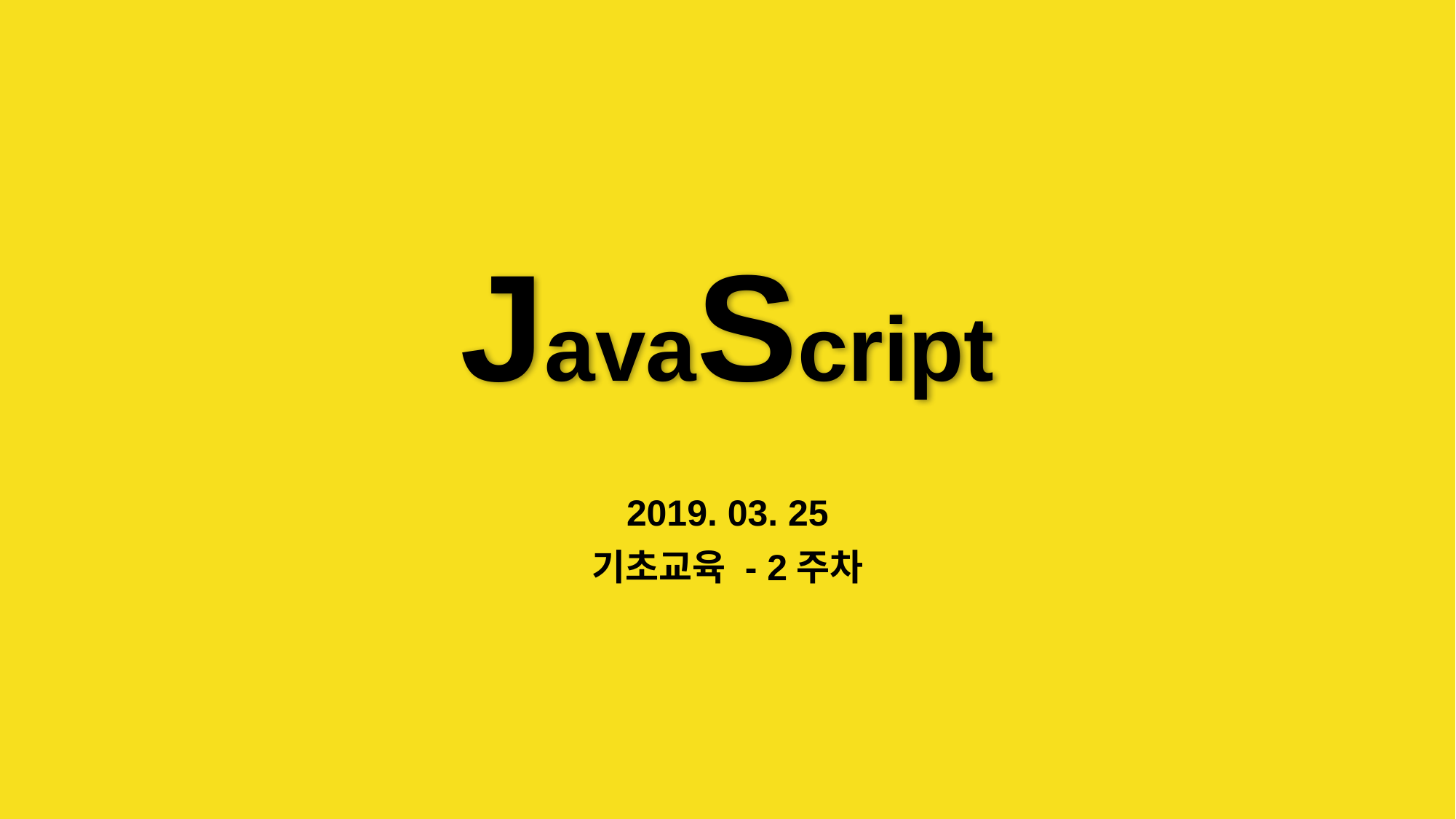

# JavaScript

2019. 03. 25
기초교육 - 2주차